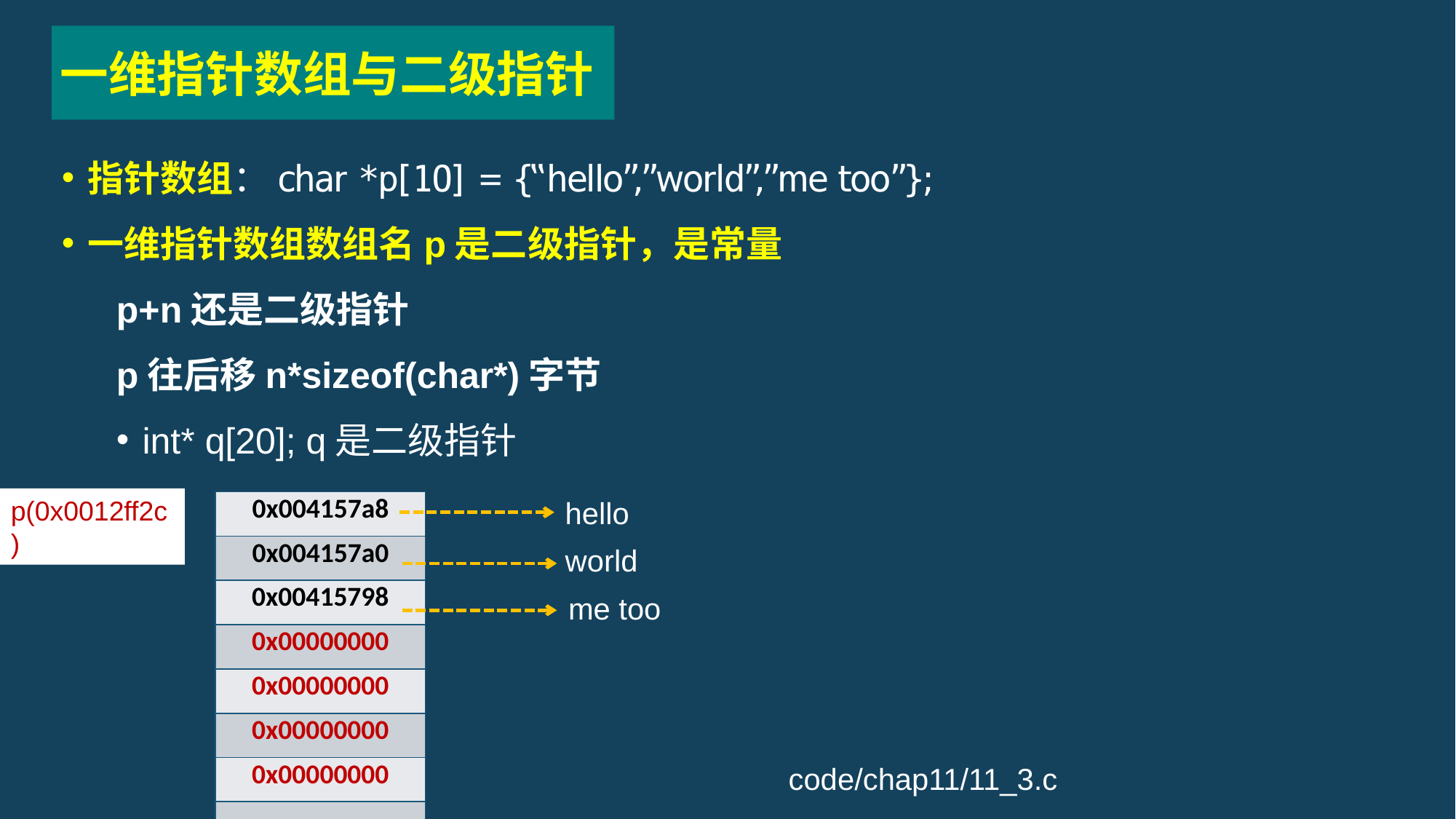

一维指针数组与二级指针
指针数组：char *p[10] = {“hello”,”world”,”me too”};
一维指针数组数组名p是二级指针，是常量
p+n还是二级指针
p往后移n*sizeof(char*)字节
int* q[20]; q是二级指针
p(0x0012ff2c)
hello
| 0x004157a8 |
| --- |
| 0x004157a0 |
| 0x00415798 |
| 0x00000000 |
| 0x00000000 |
| 0x00000000 |
| 0x00000000 |
|  |
world
me too
code/chap11/11_3.c